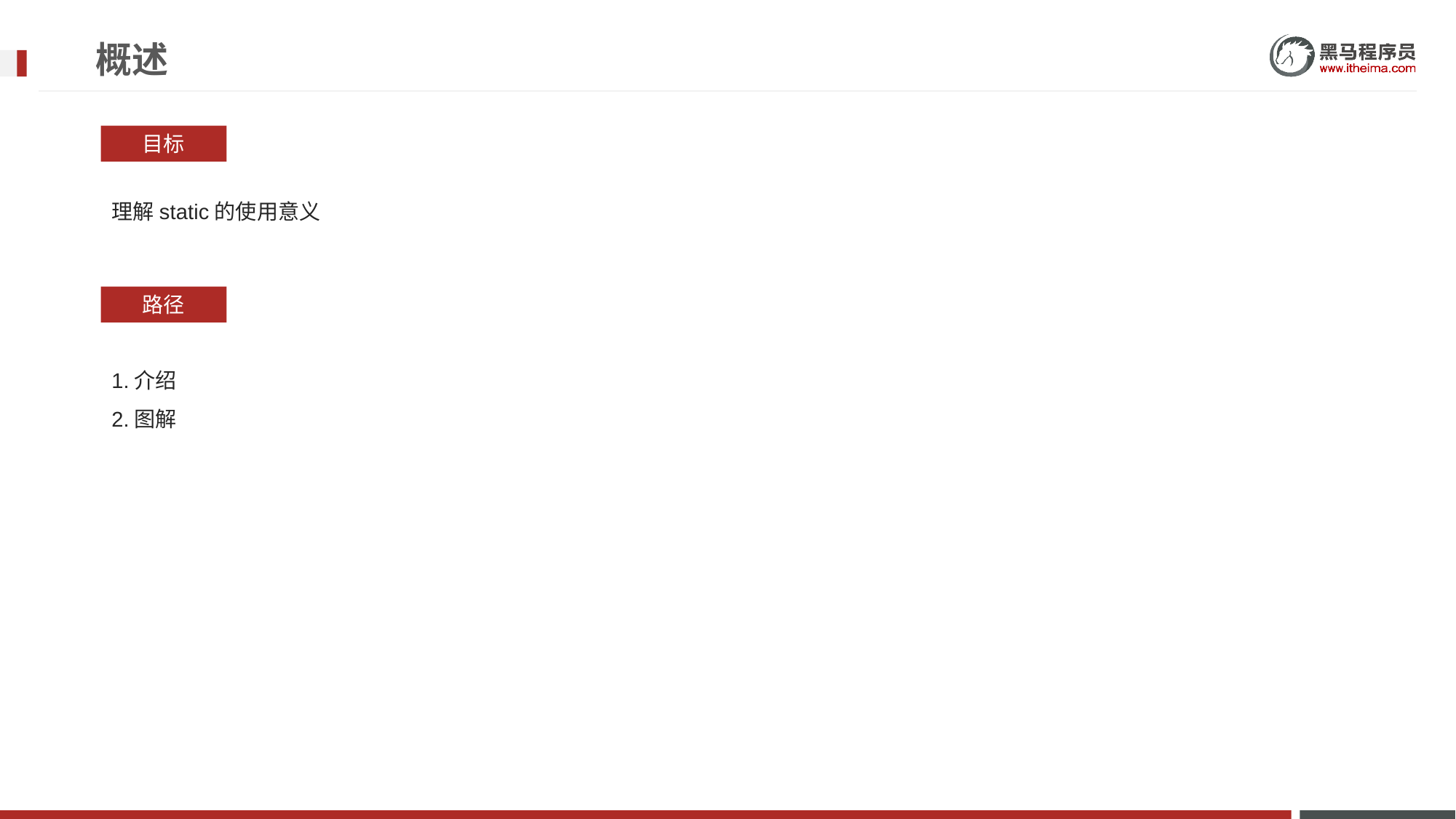

# 概述
目标
理解static的使用意义
路径
1.介绍
2.图解